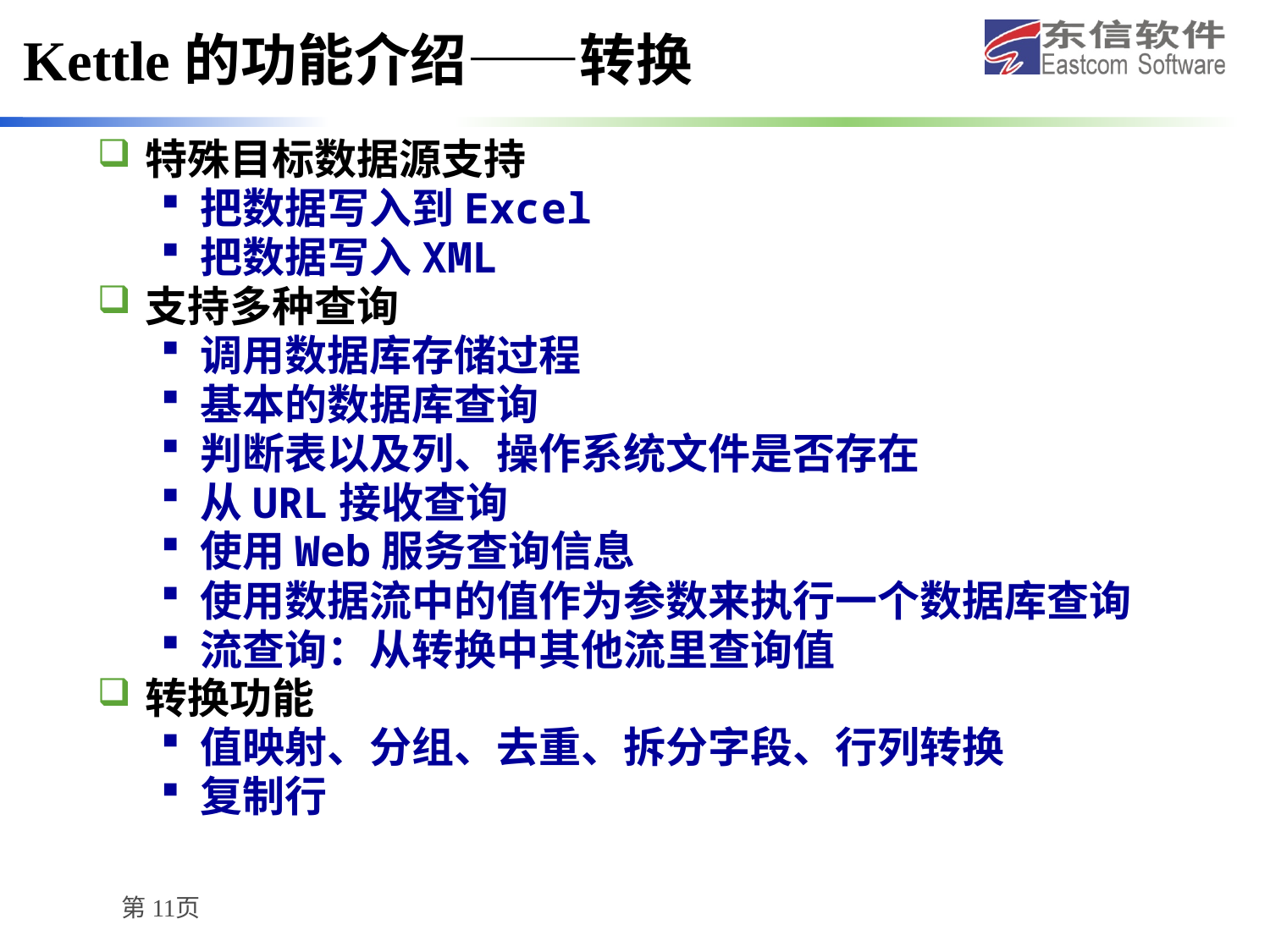

# Kettle的功能介绍——转换
特殊目标数据源支持
把数据写入到Excel
把数据写入XML
支持多种查询
调用数据库存储过程
基本的数据库查询
判断表以及列、操作系统文件是否存在
从URL接收查询
使用Web服务查询信息
使用数据流中的值作为参数来执行一个数据库查询
流查询：从转换中其他流里查询值
转换功能
值映射、分组、去重、拆分字段、行列转换
复制行
第11页